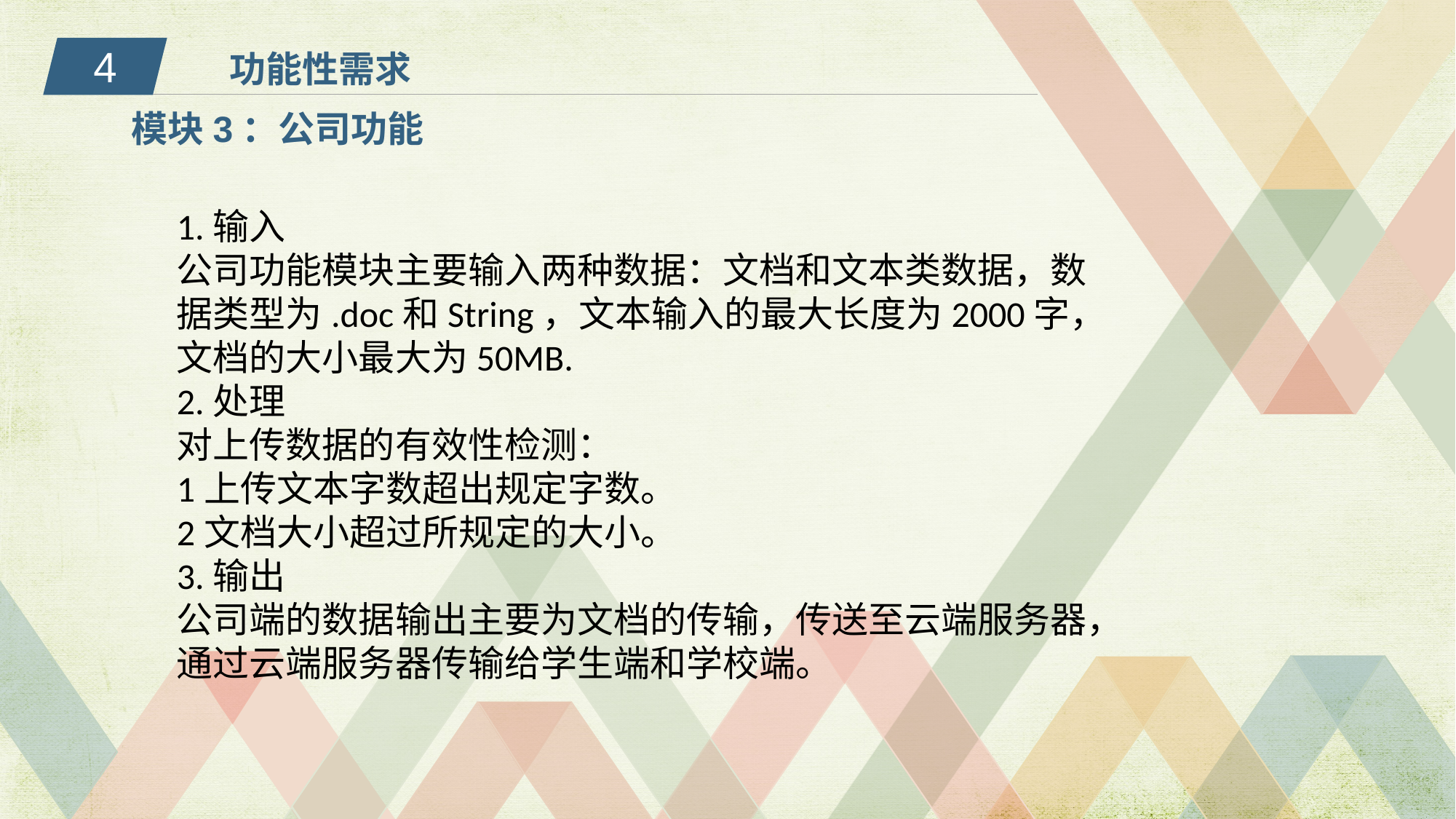

4

功能性需求
模块3：公司功能

1.输入
公司功能模块主要输入两种数据：文档和文本类数据，数据类型为.doc和String，文本输入的最大长度为2000字，文档的大小最大为50MB.
2.处理
对上传数据的有效性检测：
1上传文本字数超出规定字数。
2文档大小超过所规定的大小。
3.输出
公司端的数据输出主要为文档的传输，传送至云端服务器，通过云端服务器传输给学生端和学校端。